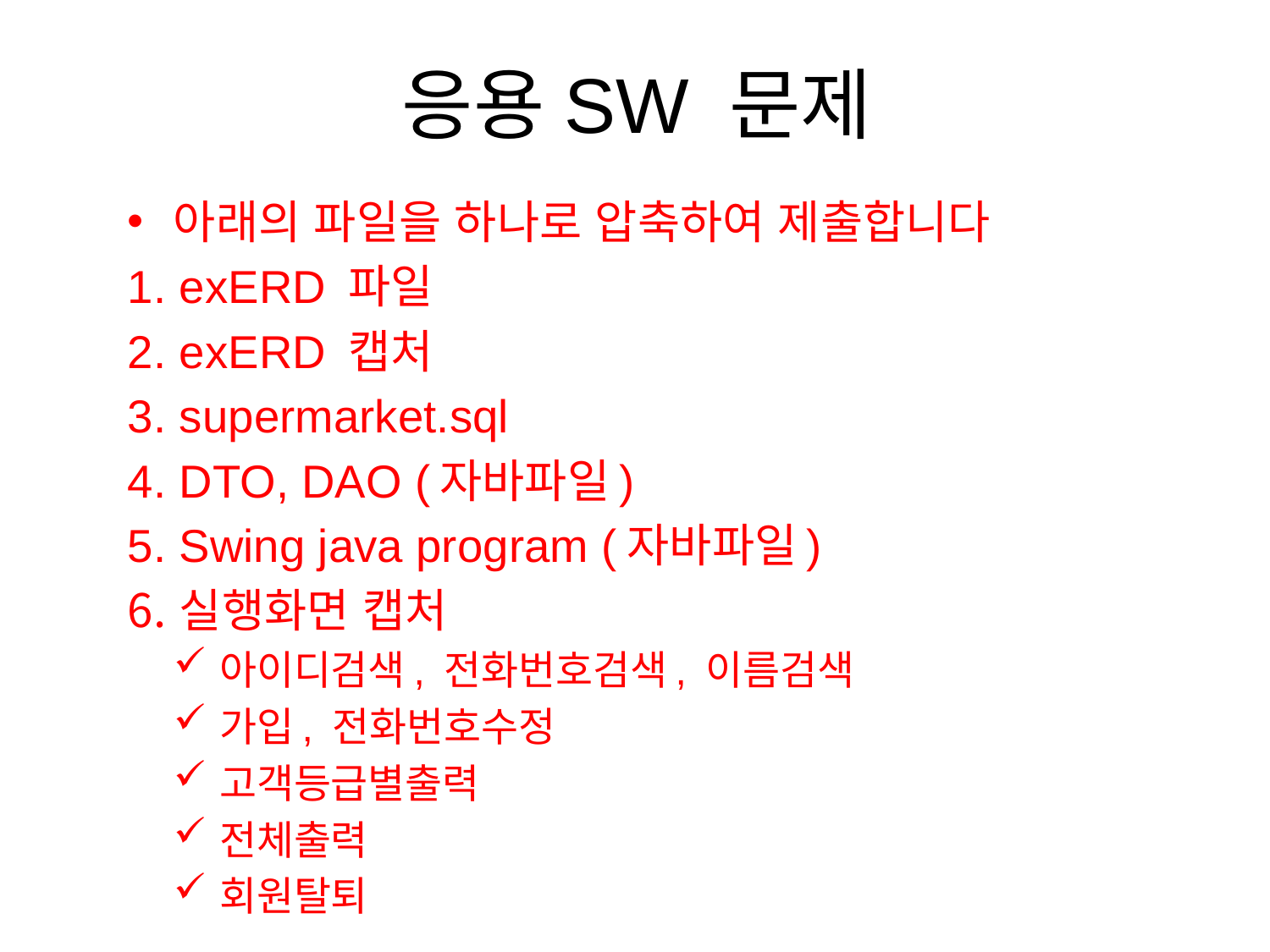

# 응용SW 문제
아래의 파일을 하나로 압축하여 제출합니다
exERD 파일
exERD 캡처
supermarket.sql
DTO, DAO (자바파일)
Swing java program (자바파일)
실행화면 캡처
아이디검색, 전화번호검색, 이름검색
가입, 전화번호수정
고객등급별출력
전체출력
회원탈퇴